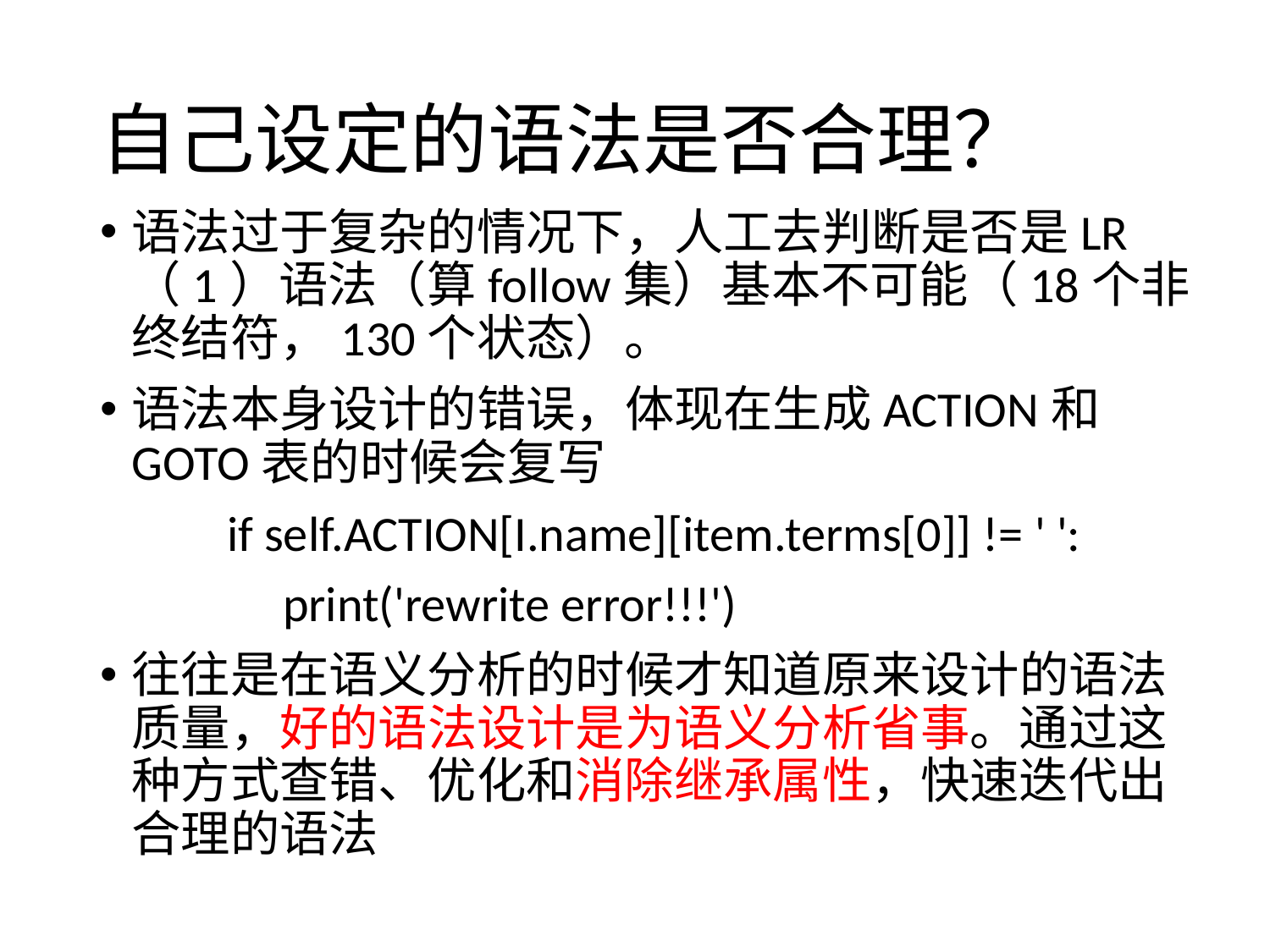

# 自己设定的语法是否合理？
语法过于复杂的情况下，人工去判断是否是LR（1）语法（算follow集）基本不可能（18个非终结符，130个状态）。
语法本身设计的错误，体现在生成ACTION和GOTO表的时候会复写
	if self.ACTION[I.name][item.terms[0]] != ' ':
       	     print('rewrite error!!!')
往往是在语义分析的时候才知道原来设计的语法质量，好的语法设计是为语义分析省事。通过这种方式查错、优化和消除继承属性，快速迭代出合理的语法